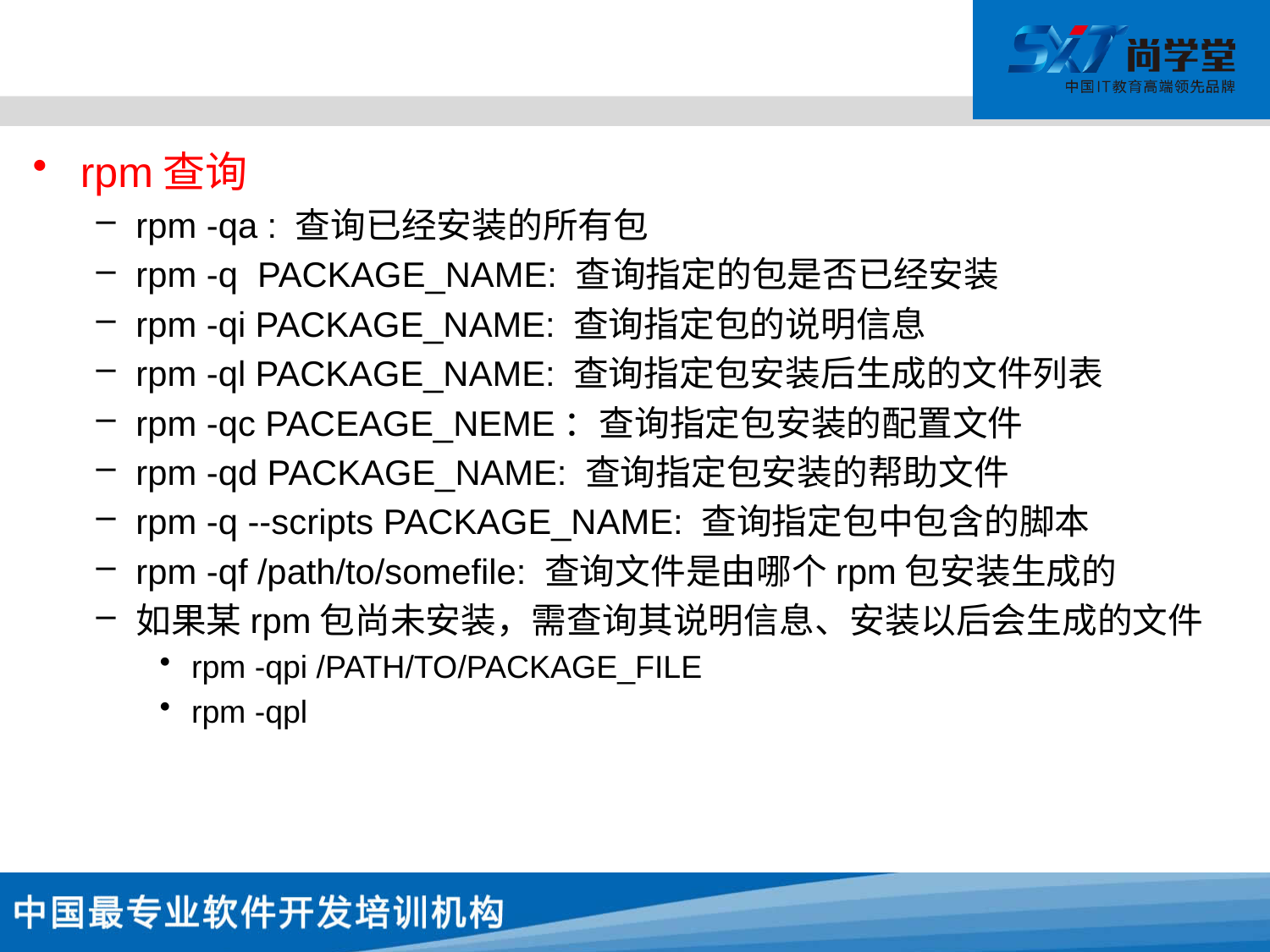

#
rpm查询
rpm -qa : 查询已经安装的所有包
rpm -q  PACKAGE_NAME: 查询指定的包是否已经安装
rpm -qi PACKAGE_NAME: 查询指定包的说明信息
rpm -ql PACKAGE_NAME: 查询指定包安装后生成的文件列表
rpm -qc PACEAGE_NEME：查询指定包安装的配置文件
rpm -qd PACKAGE_NAME: 查询指定包安装的帮助文件
rpm -q --scripts PACKAGE_NAME: 查询指定包中包含的脚本
rpm -qf /path/to/somefile: 查询文件是由哪个rpm包安装生成的
如果某rpm包尚未安装，需查询其说明信息、安装以后会生成的文件
rpm -qpi /PATH/TO/PACKAGE_FILE
rpm -qpl